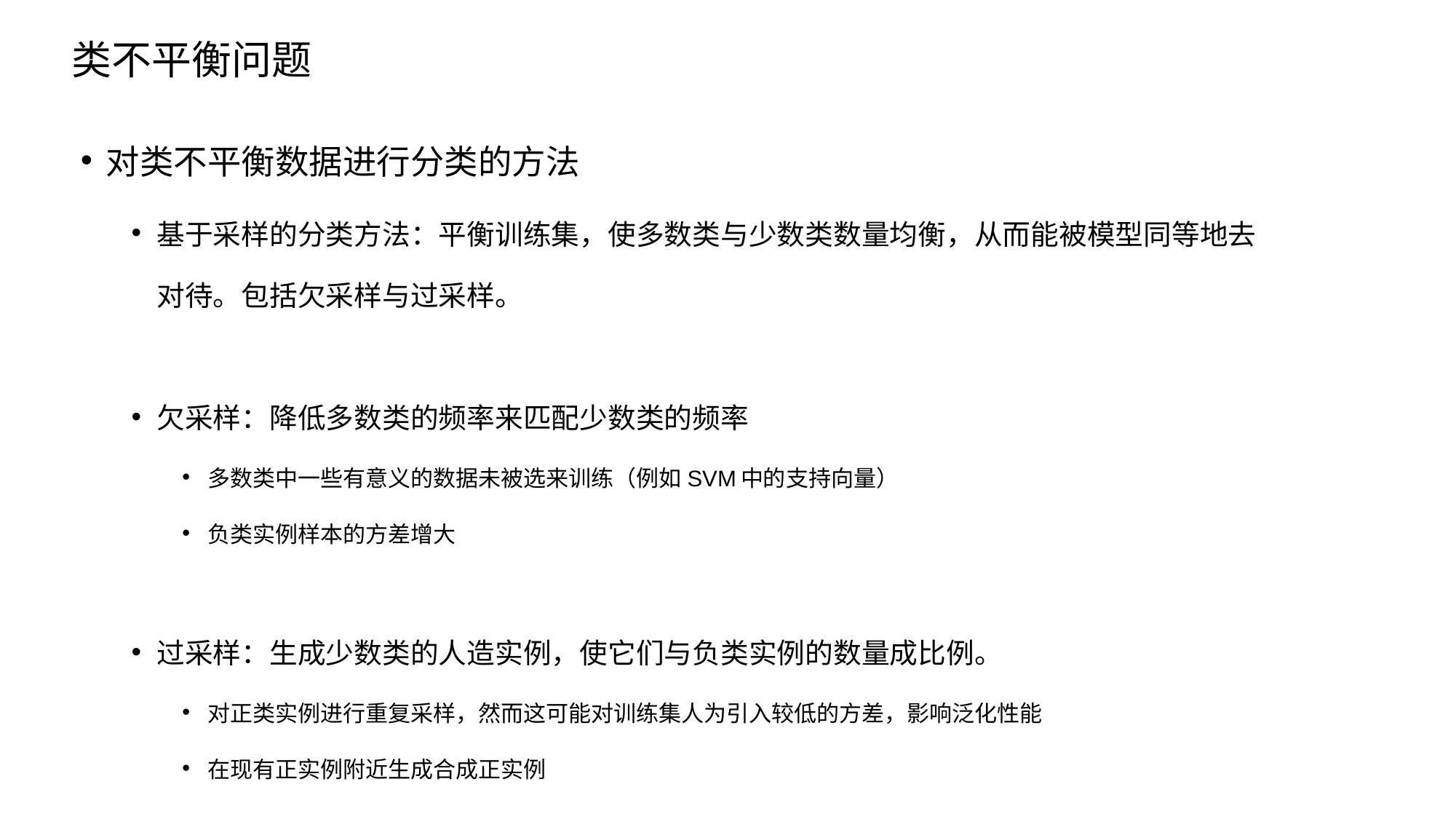

# 类不平衡问题

对类不平衡数据进行分类的方法
基于采样的分类方法：平衡训练集，使多数类与少数类数量均衡，从而能被模型同等地去对待。包括欠采样与过采样。

欠采样：降低多数类的频率来匹配少数类的频率
多数类中一些有意义的数据未被选来训练（例如SVM中的支持向量）
负类实例样本的方差增大

过采样：生成少数类的人造实例，使它们与负类实例的数量成比例。
对正类实例进行重复采样，然而这可能对训练集人为引入较低的方差，影响泛化性能
在现有正实例附近生成合成正实例